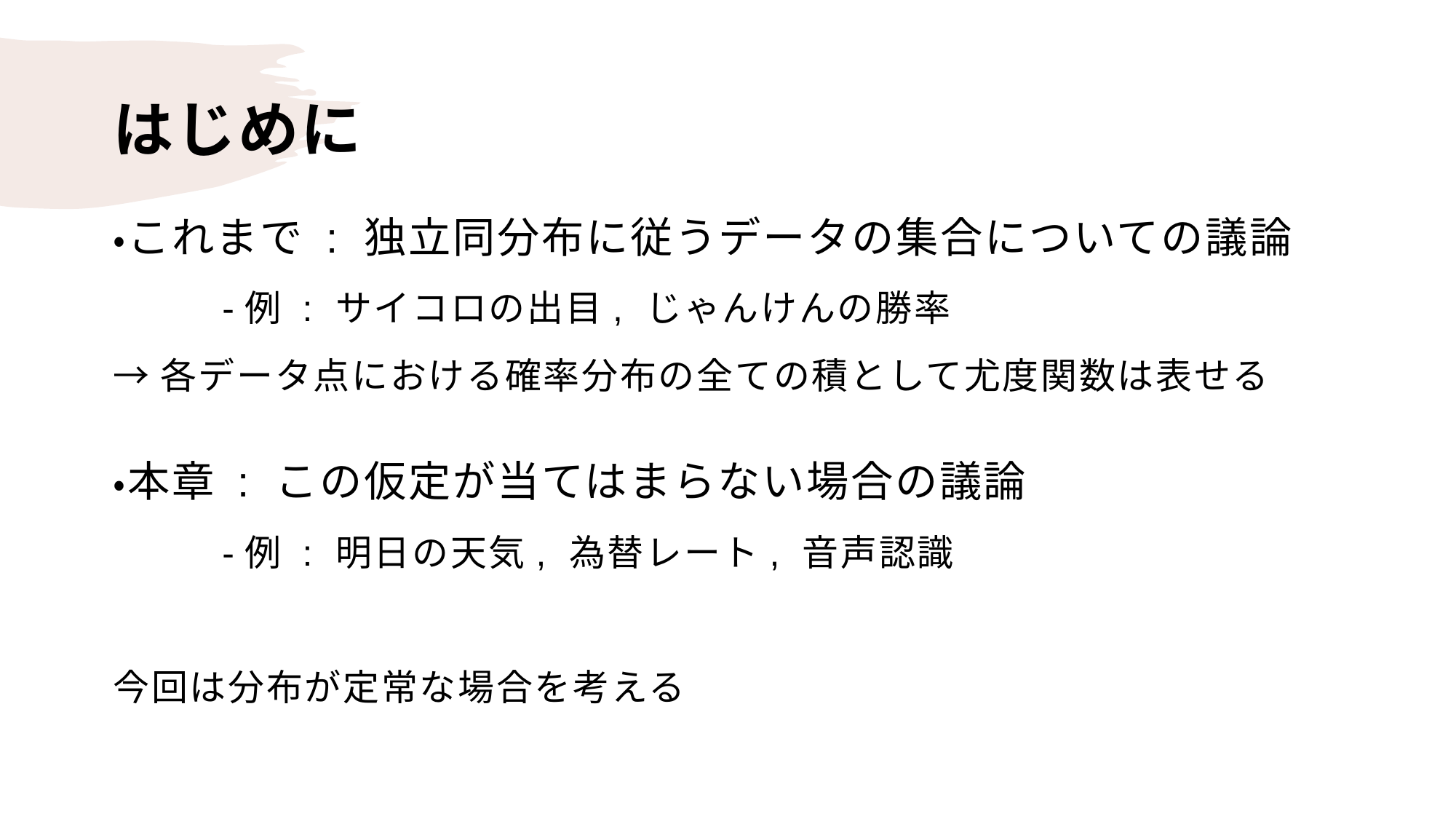

# はじめに
・これまで : 独立同分布に従うデータの集合についての議論
	-例 : サイコロの出目, じゃんけんの勝率
→各データ点における確率分布の全ての積として尤度関数は表せる

・本章 : この仮定が当てはまらない場合の議論
	-例 : 明日の天気, 為替レート, 音声認識

今回は分布が定常な場合を考える